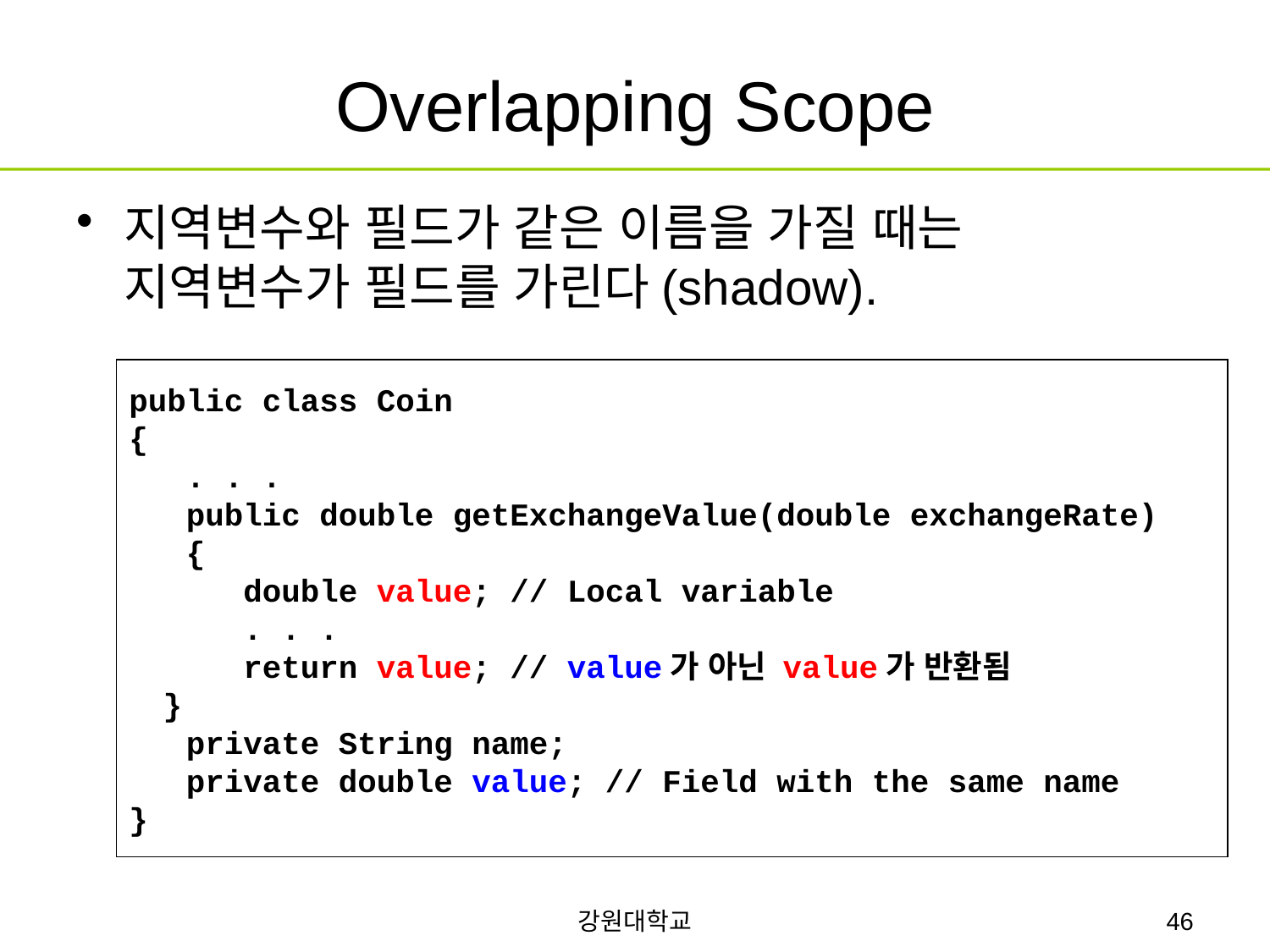

# Overlapping Scope

지역변수와 필드가 같은 이름을 가질 때는 지역변수가 필드를 가린다(shadow).

public class Coin
{
   . . .
   public double getExchangeValue(double exchangeRate)
   {
      double value; // Local variable
      . . .
      return value;	// value가 아닌 value가 반환됨
   }
   private String name;
   private double value; // Field with the same name
}

강원대학교
46